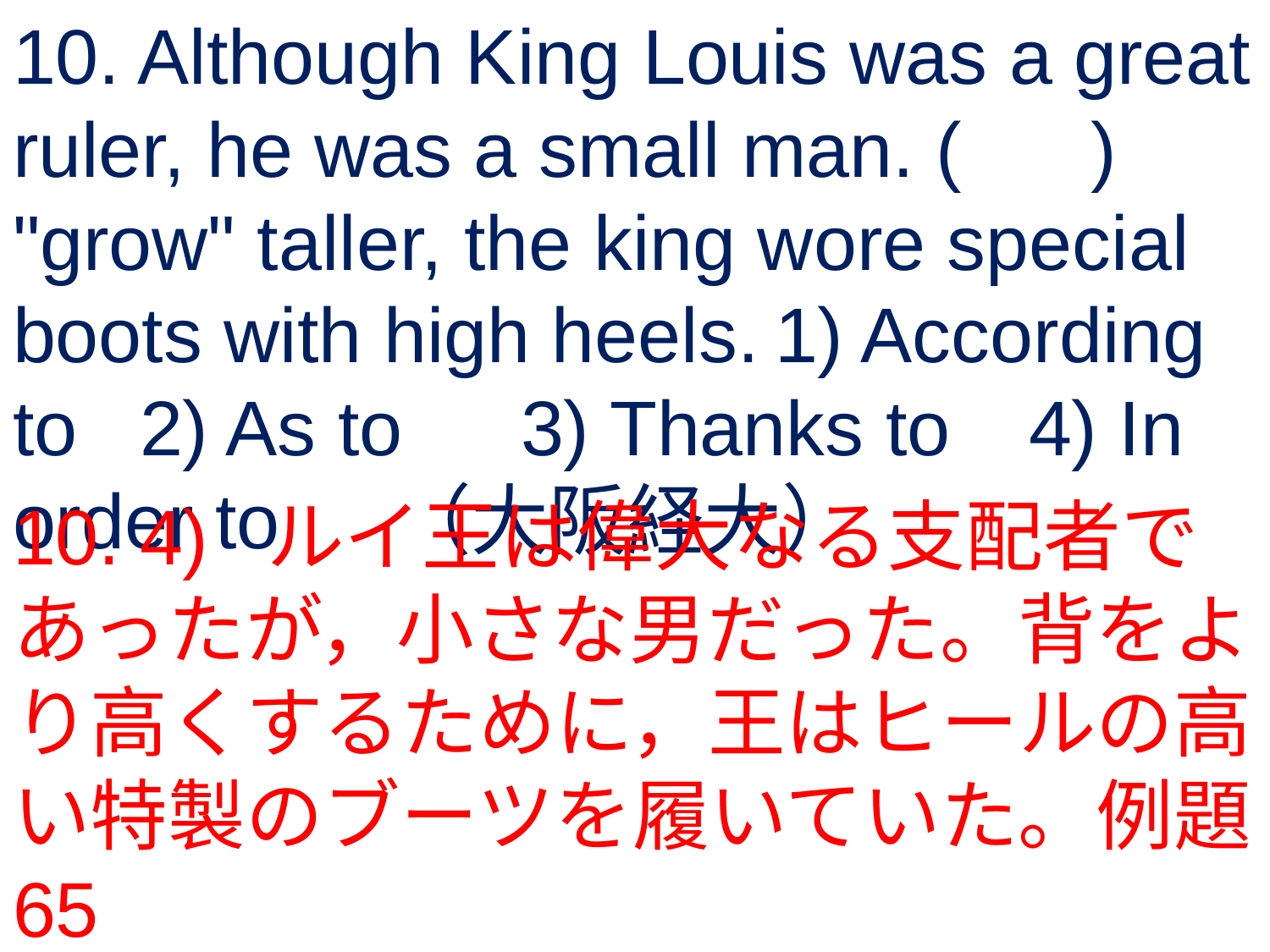

# 10. Although King Louis was a great ruler, he was a small man. (      ) "grow" taller, the king wore special boots with high heels.	1) According to	2) As to	3) Thanks to	4) In order to	（大阪経大）
10.	4) 	ルイ王は偉大なる支配者であったが，小さな男だった。背をより高くするために，王はヒールの高い特製のブーツを履いていた。例題65